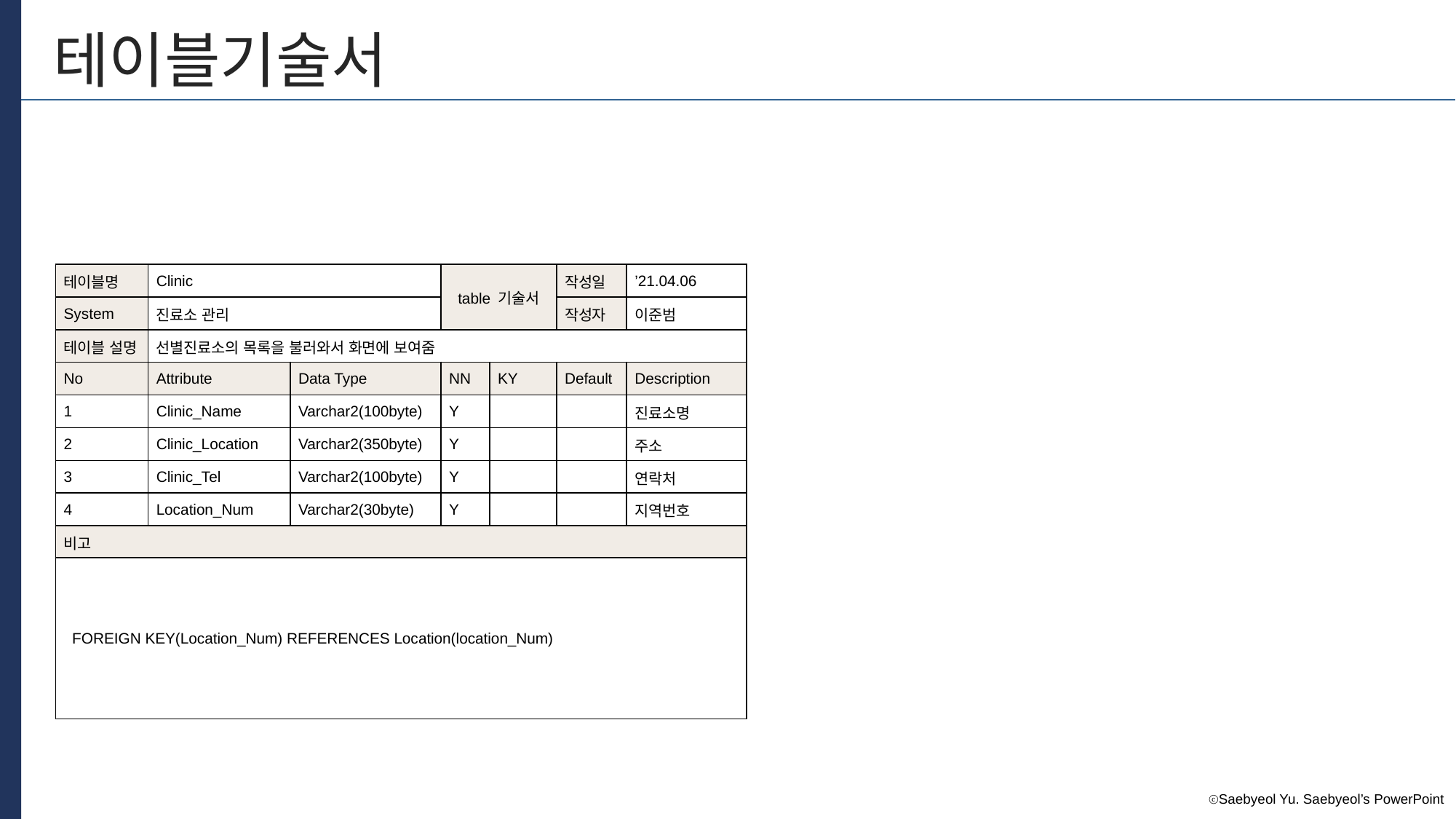

테이블기술서
| 테이블명 | Clinic |  | table 기술서 |  | 작성일 | ’21.04.06 |
| --- | --- | --- | --- | --- | --- | --- |
| System | 진료소 관리 |  |  |  | 작성자 | 이준범 |
| 테이블 설명 | 선별진료소의 목록을 불러와서 화면에 보여줌 |  |  |  |  |  |
| No | Attribute | Data Type | NN | KY | Default | Description |
| 1 | Clinic\_Name | Varchar2(100byte) | Y |  |  | 진료소명 |
| 2 | Clinic\_Location | Varchar2(350byte) | Y |  |  | 주소 |
| 3 | Clinic\_Tel | Varchar2(100byte) | Y |  |  | 연락처 |
| 4 | Location\_Num | Varchar2(30byte) | Y |  |  | 지역번호 |
| 비고 |  |  |  |  |  |  |
| FOREIGN KEY(Location\_Num) REFERENCES Location(location\_Num) |  |  |  |  |  |  |